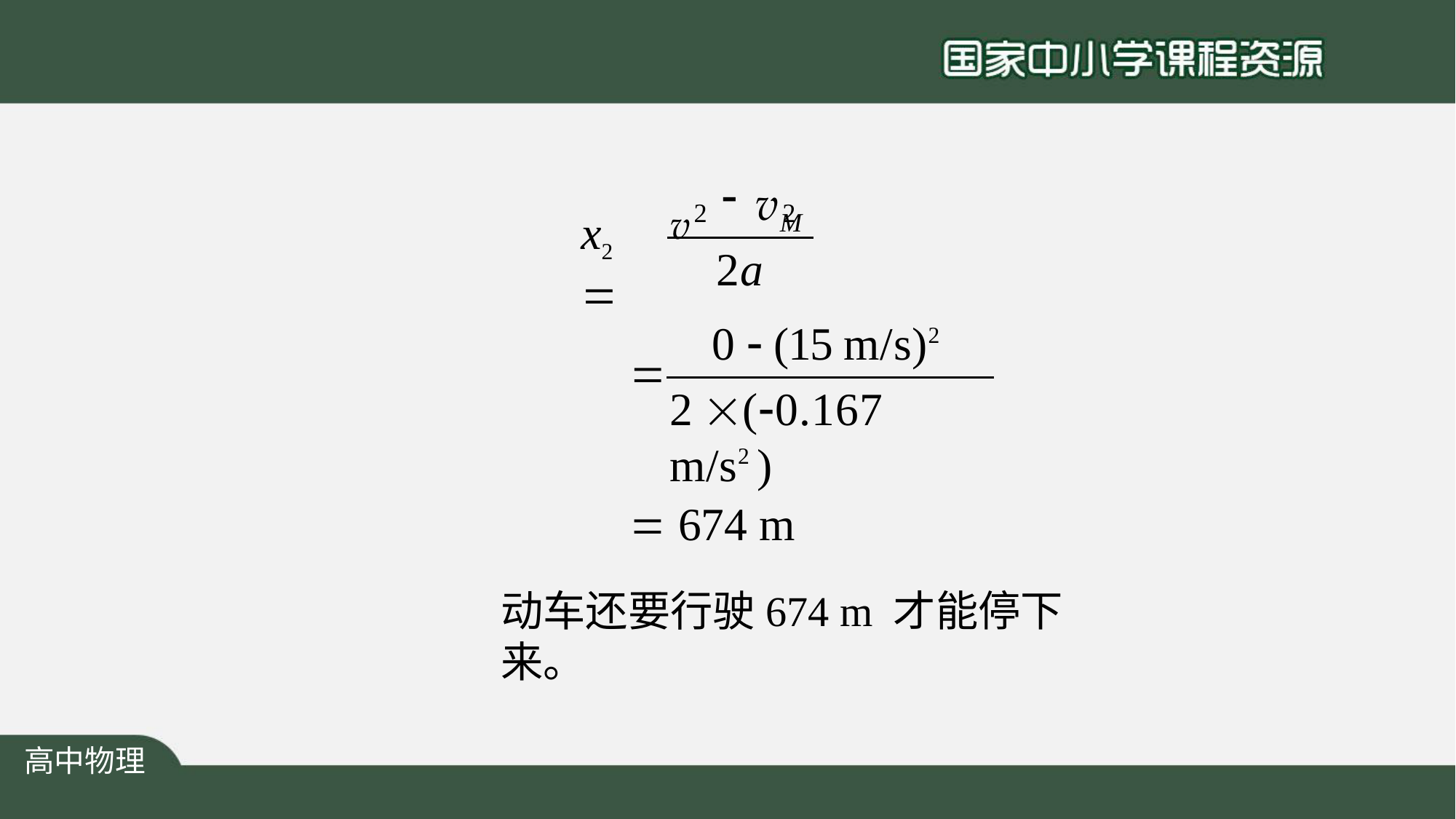

v2	2
v
x2	=
M
2a
0 − (15 m/s)2

=
2 ×(−0.167 m/s2 )

= 674 m
动车还要行驶674 m 才能停下来。
高中物理